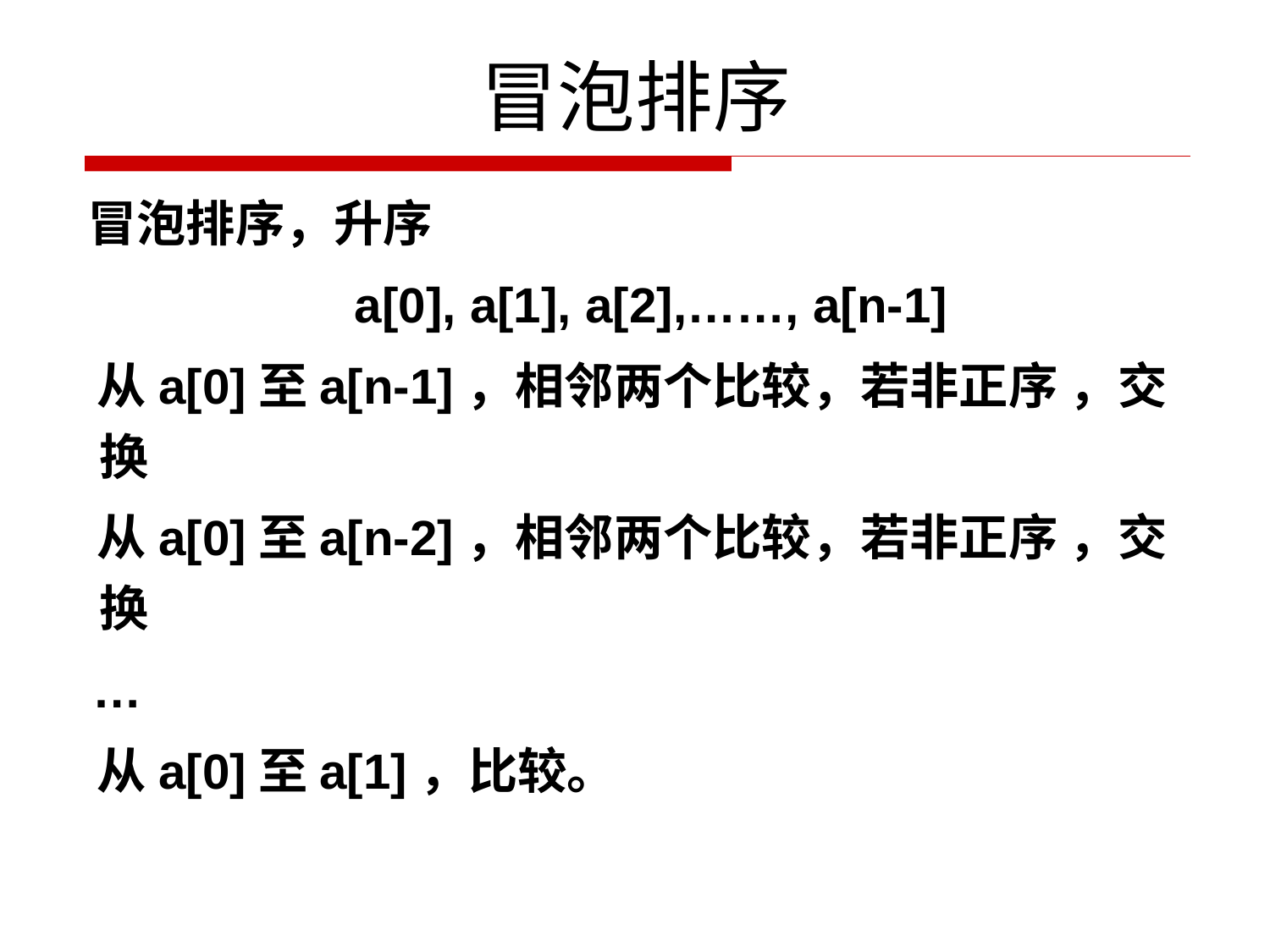

冒泡排序
  冒泡排序，升序
                      a[0], a[1], a[2],……, a[n-1]
   从a[0]至a[n-1]，相邻两个比较，若非正序 ，交换
   从a[0]至a[n-2]，相邻两个比较，若非正序 ，交换
   …
   从a[0]至a[1]，比较。